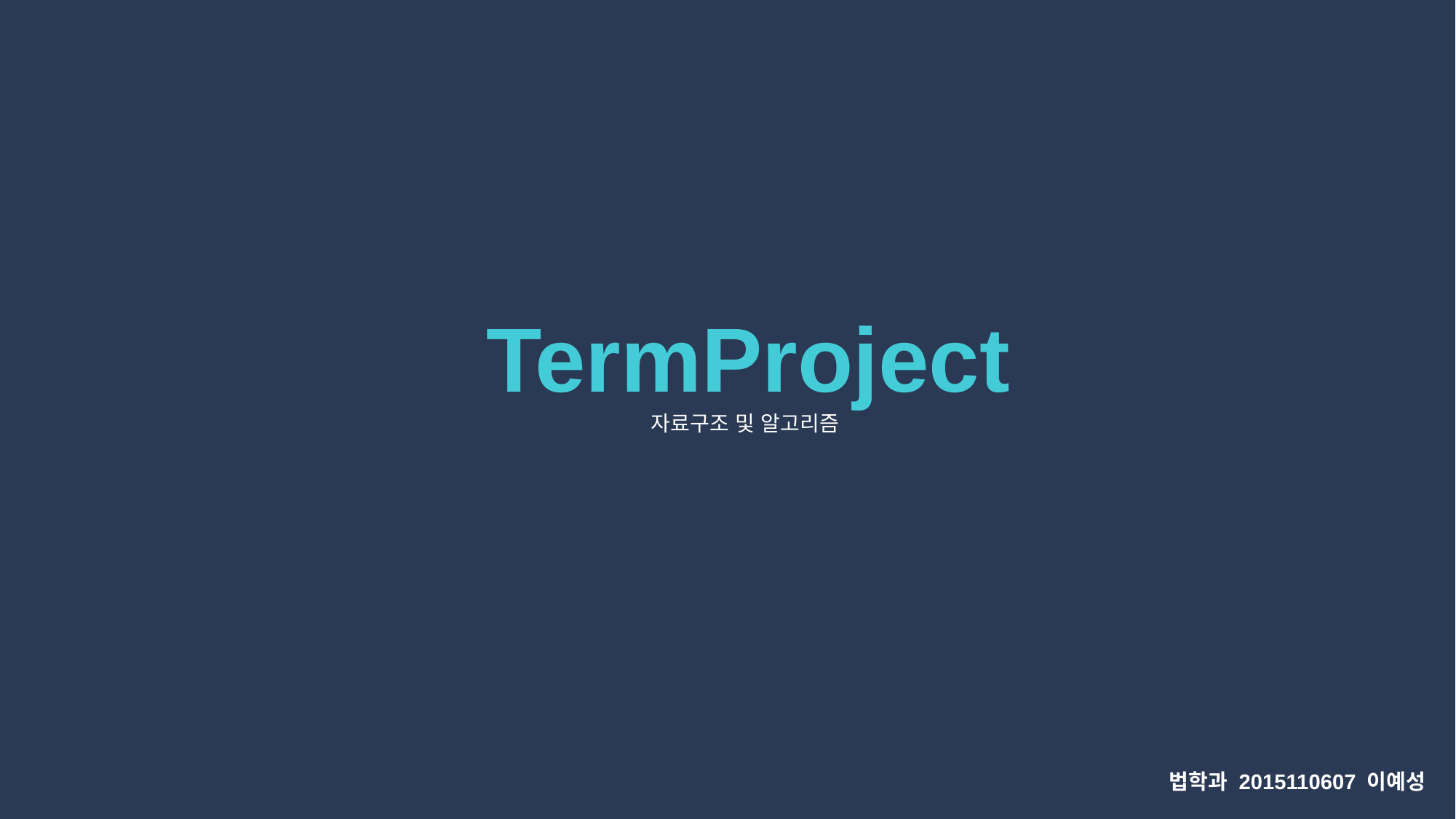

TermProject
자료구조 및 알고리즘
법학과 2015110607 이예성